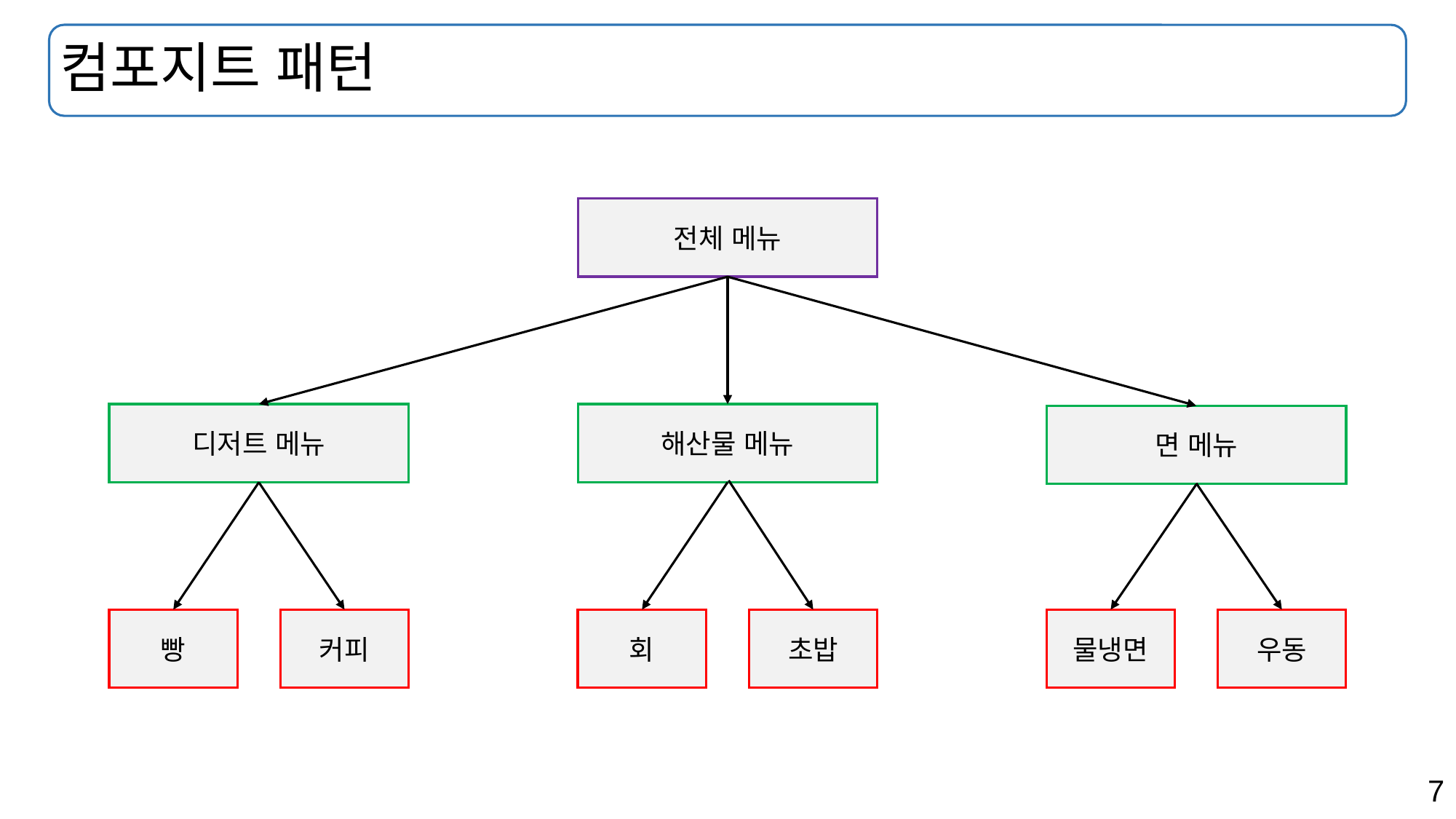

# 컴포지트 패턴
전체 메뉴
디저트 메뉴
해산물 메뉴
면 메뉴
빵
커피
회
초밥
물냉면
우동